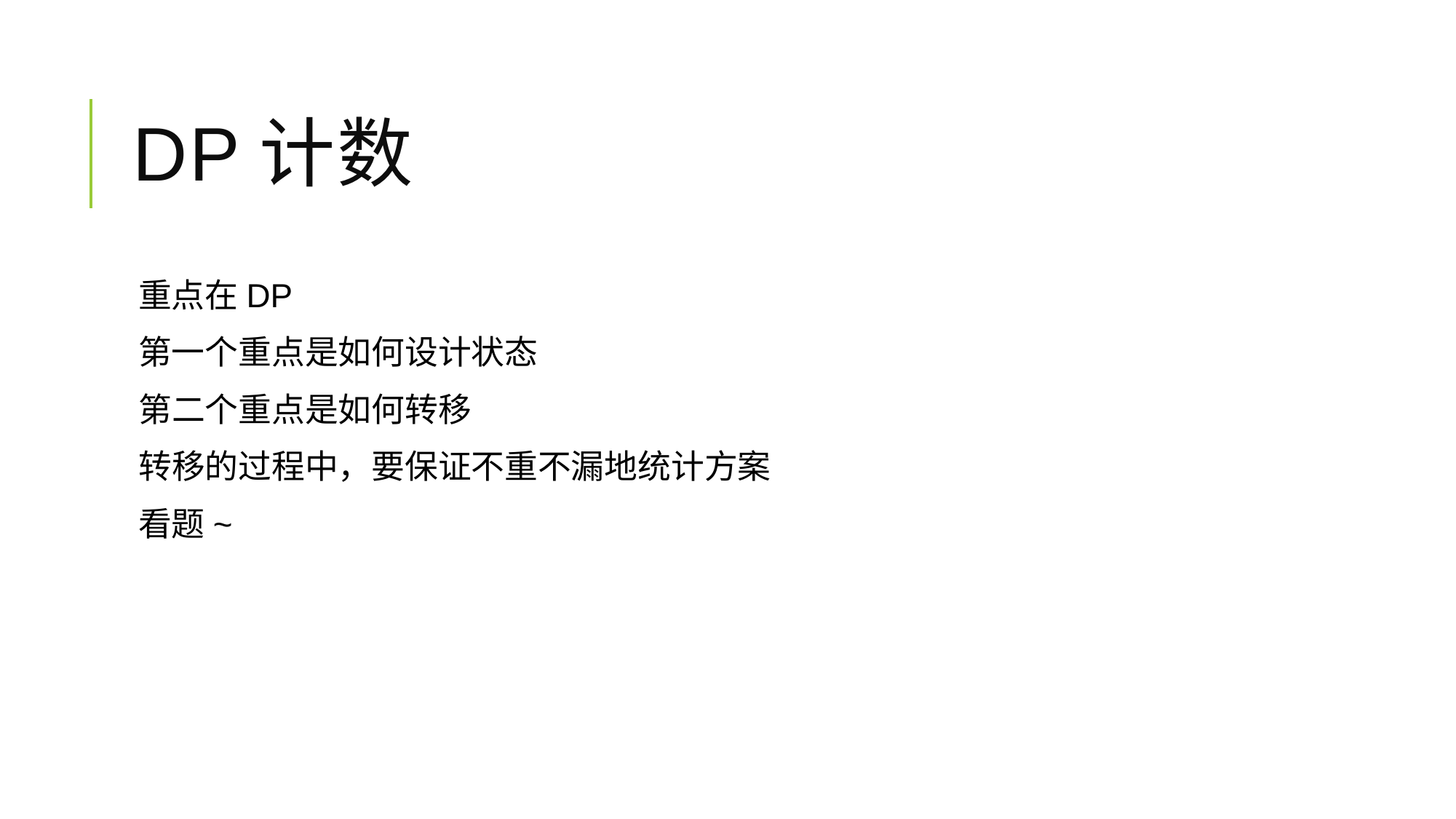

# dp计数
重点在DP
第一个重点是如何设计状态
第二个重点是如何转移
转移的过程中，要保证不重不漏地统计方案
看题~